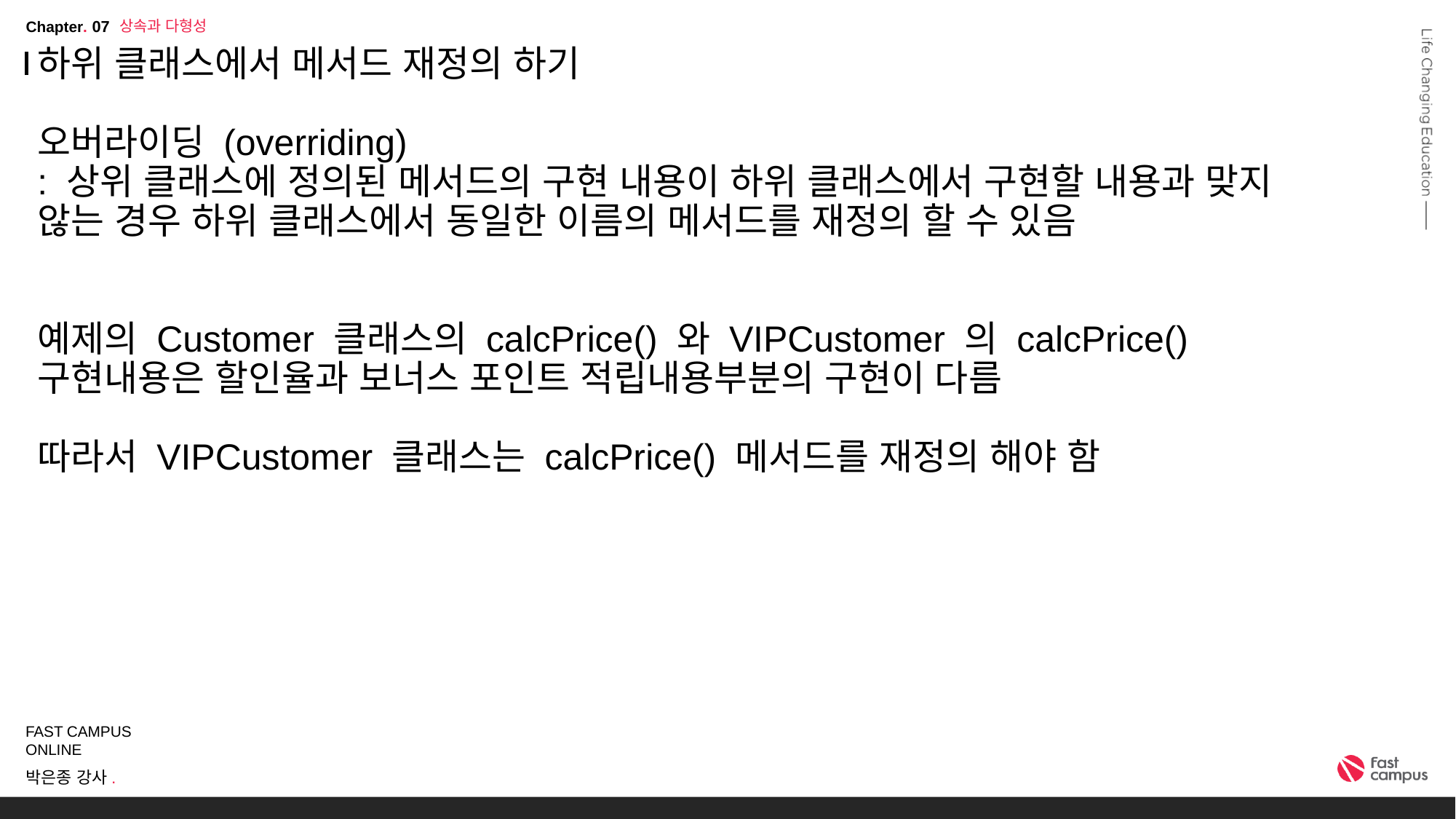

상속과 다형성
07
# 하위 클래스에서 메서드 재정의 하기 오버라이딩 (overriding) : 상위 클래스에 정의된 메서드의 구현 내용이 하위 클래스에서 구현할 내용과 맞지 않는 경우 하위 클래스에서 동일한 이름의 메서드를 재정의 할 수 있음 예제의 Customer 클래스의 calcPrice() 와 VIPCustomer 의 calcPrice() 구현내용은 할인율과 보너스 포인트 적립내용부분의 구현이 다름 따라서 VIPCustomer 클래스는 calcPrice() 메서드를 재정의 해야 함